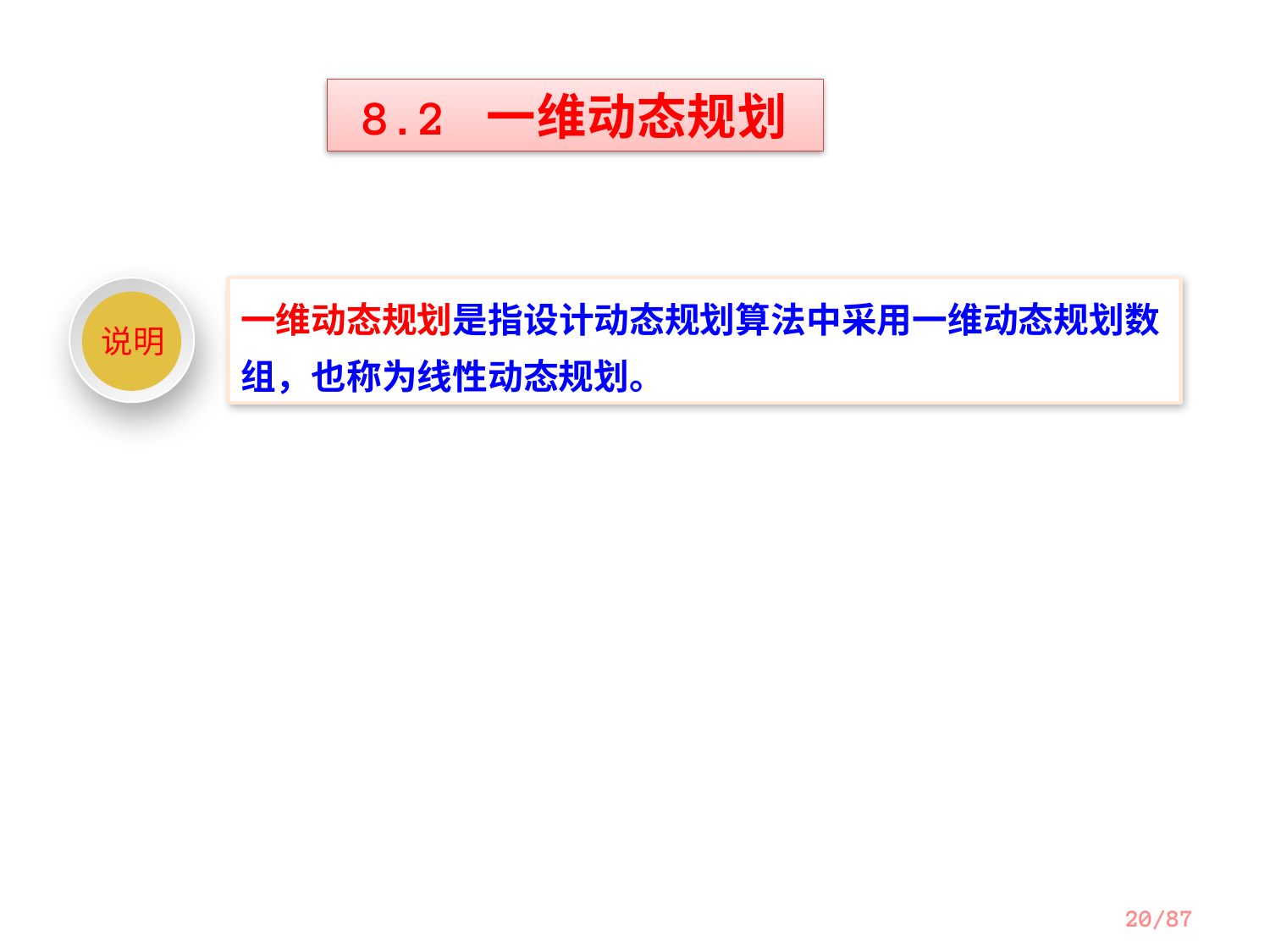

8.2 一维动态规划

说明
一维动态规划是指设计动态规划算法中采用一维动态规划数组，也称为线性动态规划。
20/87